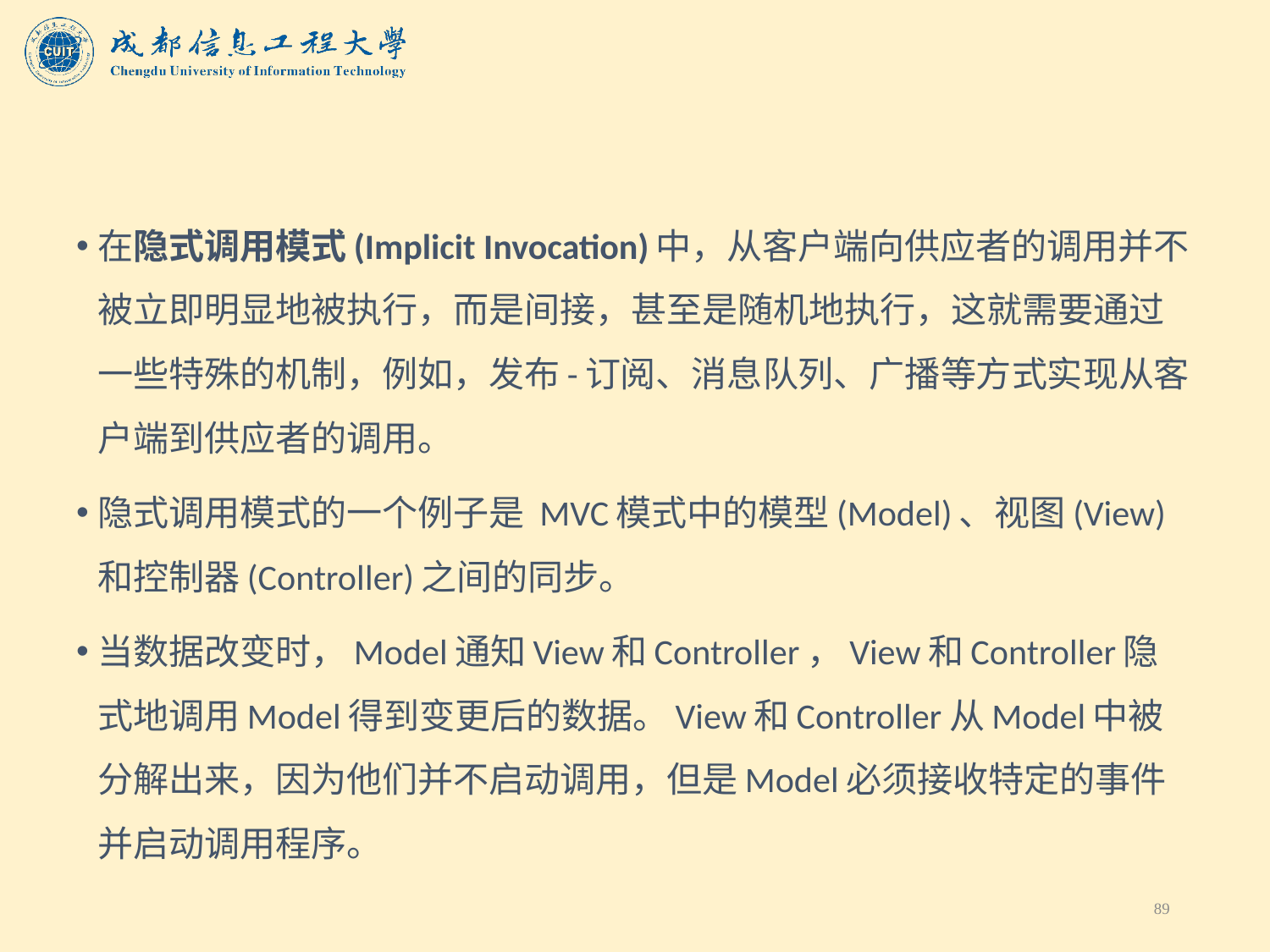

在隐式调用模式(Implicit Invocation)中，从客户端向供应者的调用并不被立即明显地被执行，而是间接，甚至是随机地执行，这就需要通过一些特殊的机制，例如，发布-订阅、消息队列、广播等方式实现从客户端到供应者的调用。
隐式调用模式的一个例子是 MVC模式中的模型(Model)、视图(View)和控制器(Controller)之间的同步。
当数据改变时，Model通知View和Controller，View和Controller隐式地调用Model得到变更后的数据。View和Controller从Model中被分解出来，因为他们并不启动调用，但是Model必须接收特定的事件并启动调用程序。
89